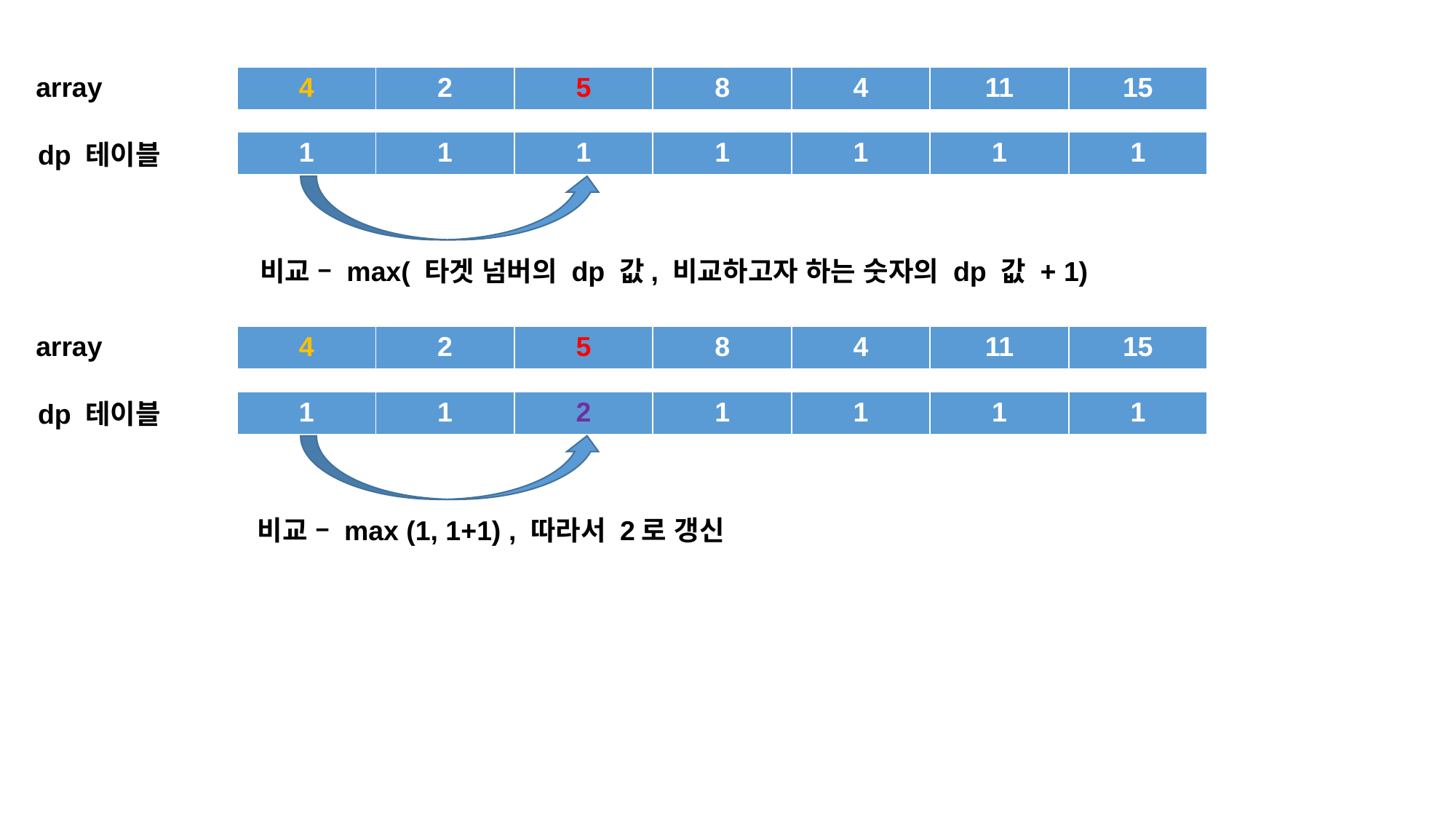

array
| 4 | 2 | 5 | 8 | 4 | 11 | 15 |
| --- | --- | --- | --- | --- | --- | --- |
| 1 | 1 | 1 | 1 | 1 | 1 | 1 |
| --- | --- | --- | --- | --- | --- | --- |
dp 테이블

비교 – max( 타겟 넘버의 dp 값, 비교하고자 하는 숫자의 dp 값 + 1)
array
| 4 | 2 | 5 | 8 | 4 | 11 | 15 |
| --- | --- | --- | --- | --- | --- | --- |
| 1 | 1 | 2 | 1 | 1 | 1 | 1 |
| --- | --- | --- | --- | --- | --- | --- |
dp 테이블

비교 – max (1, 1+1) , 따라서 2로 갱신